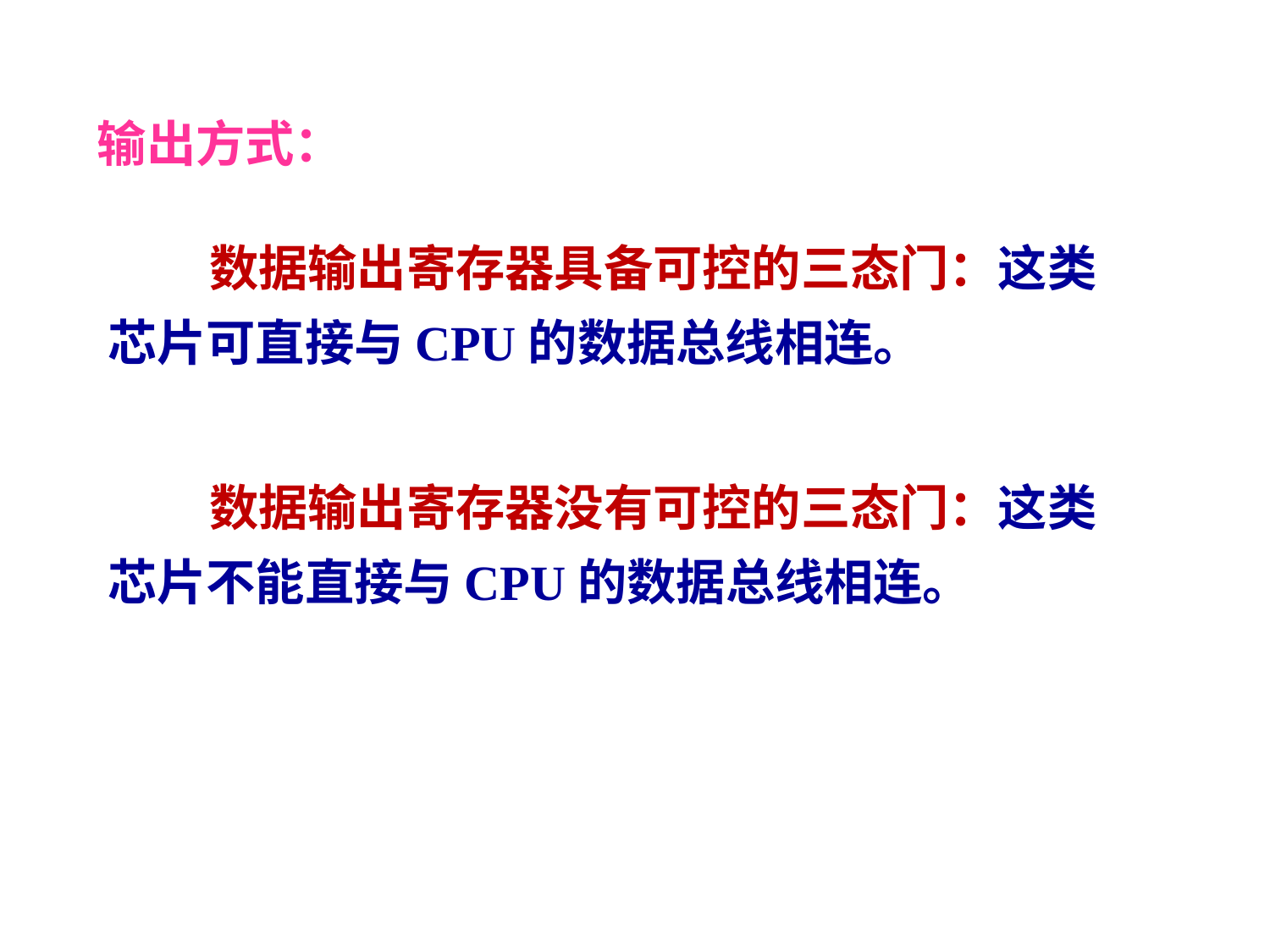

输出方式：
        数据输出寄存器具备可控的三态门：这类芯片可直接与CPU的数据总线相连。
        数据输出寄存器没有可控的三态门：这类芯片不能直接与CPU的数据总线相连。